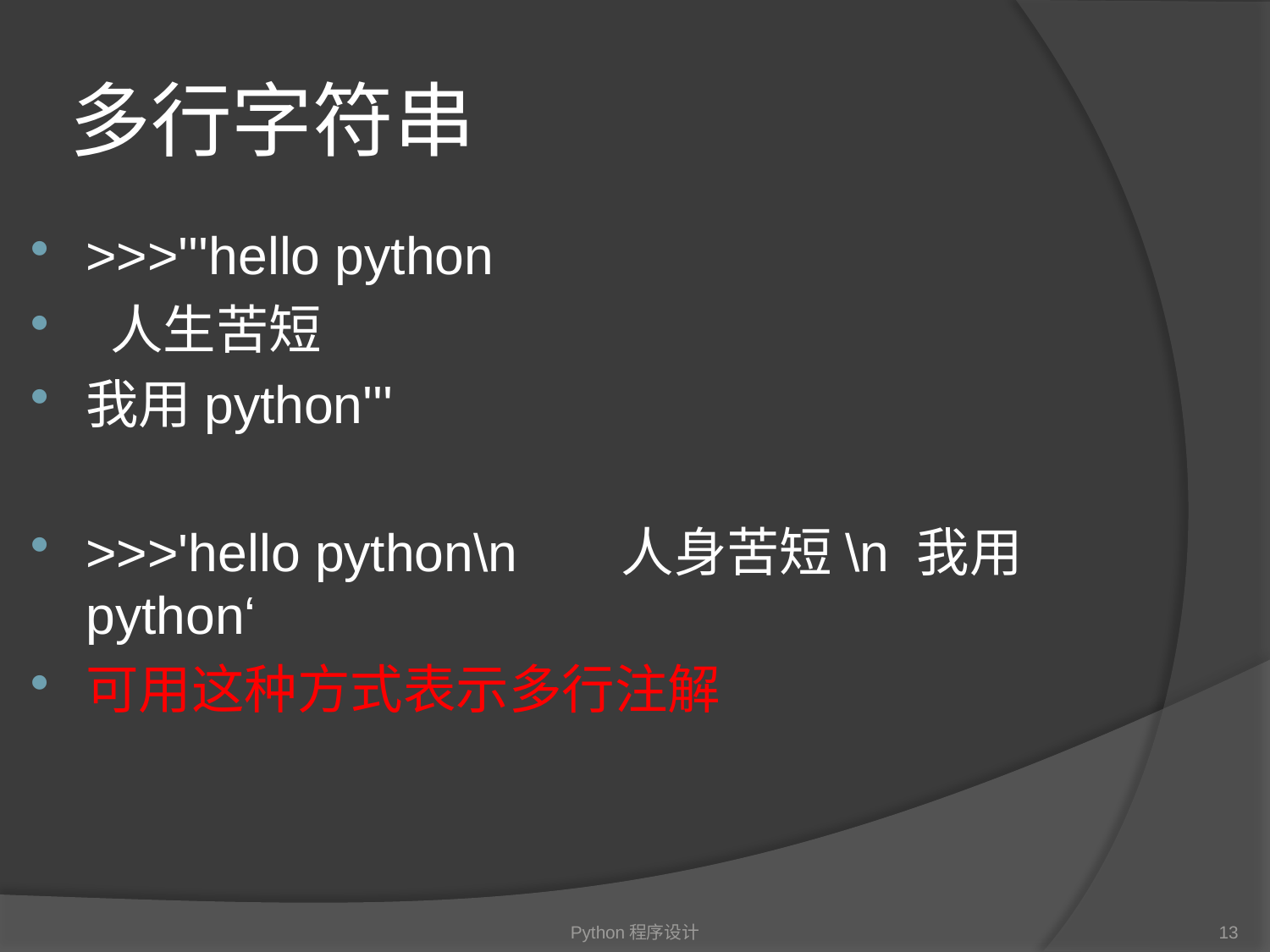

# 多行字符串
>>>'''hello python
 人生苦短
我用python'''

>>>'hello python\n	 人身苦短\n 我用python‘
可用这种方式表示多行注解

Python程序设计
13